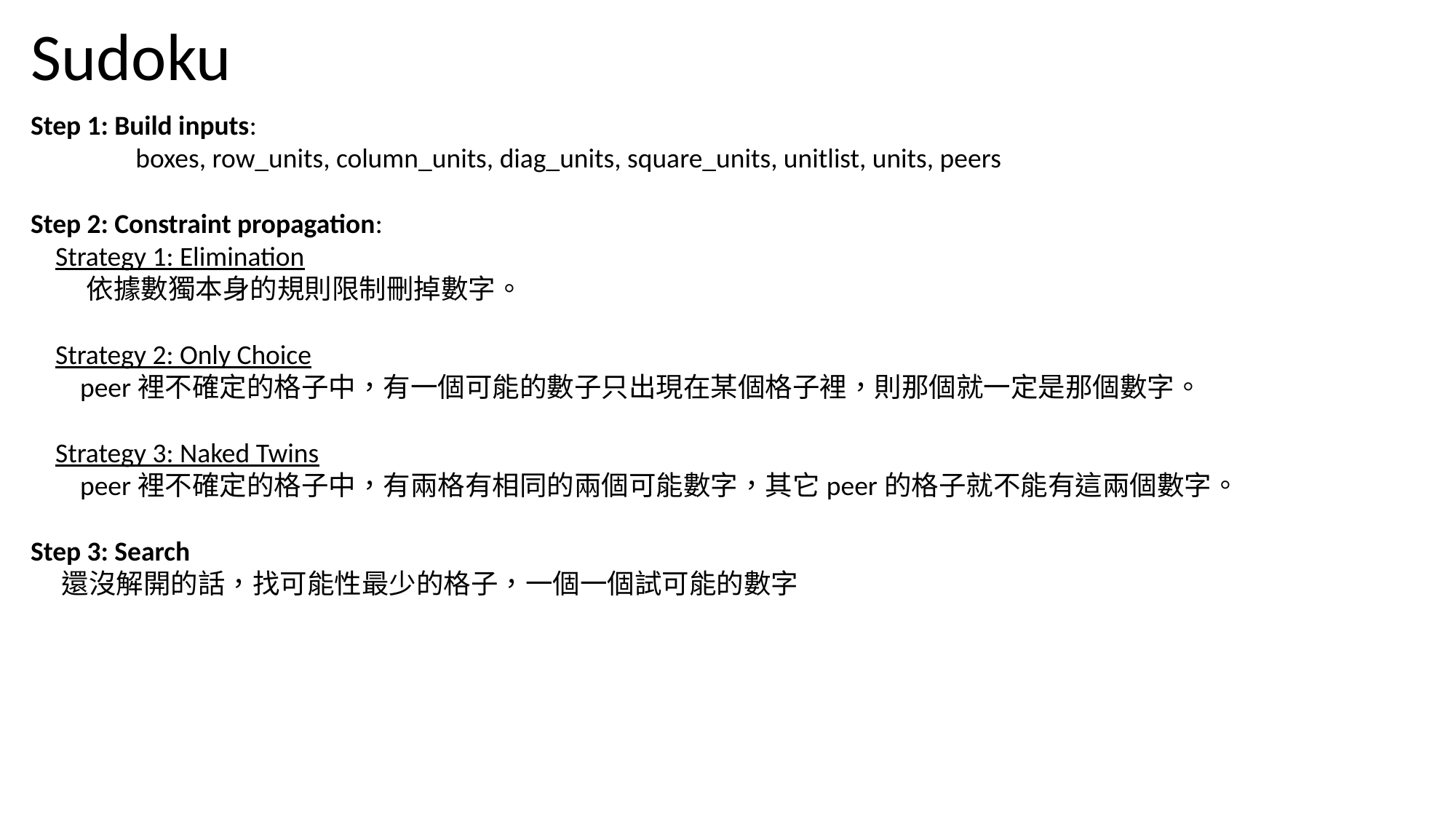

# Sudoku
Step 1: Build inputs:
                 boxes, row_units, column_units, diag_units, square_units, unitlist, units, peers

Step 2: Constraint propagation:
    Strategy 1: Elimination
        依據數獨本身的規則限制刪掉數字。

    Strategy 2: Only Choice
        peer裡不確定的格子中，有一個可能的數子只出現在某個格子裡，則那個就一定是那個數字。

    Strategy 3: Naked Twins
        peer裡不確定的格子中，有兩格有相同的兩個可能數字，其它peer的格子就不能有這兩個數字。

Step 3: Search
    還沒解開的話，找可能性最少的格子，一個一個試可能的數字